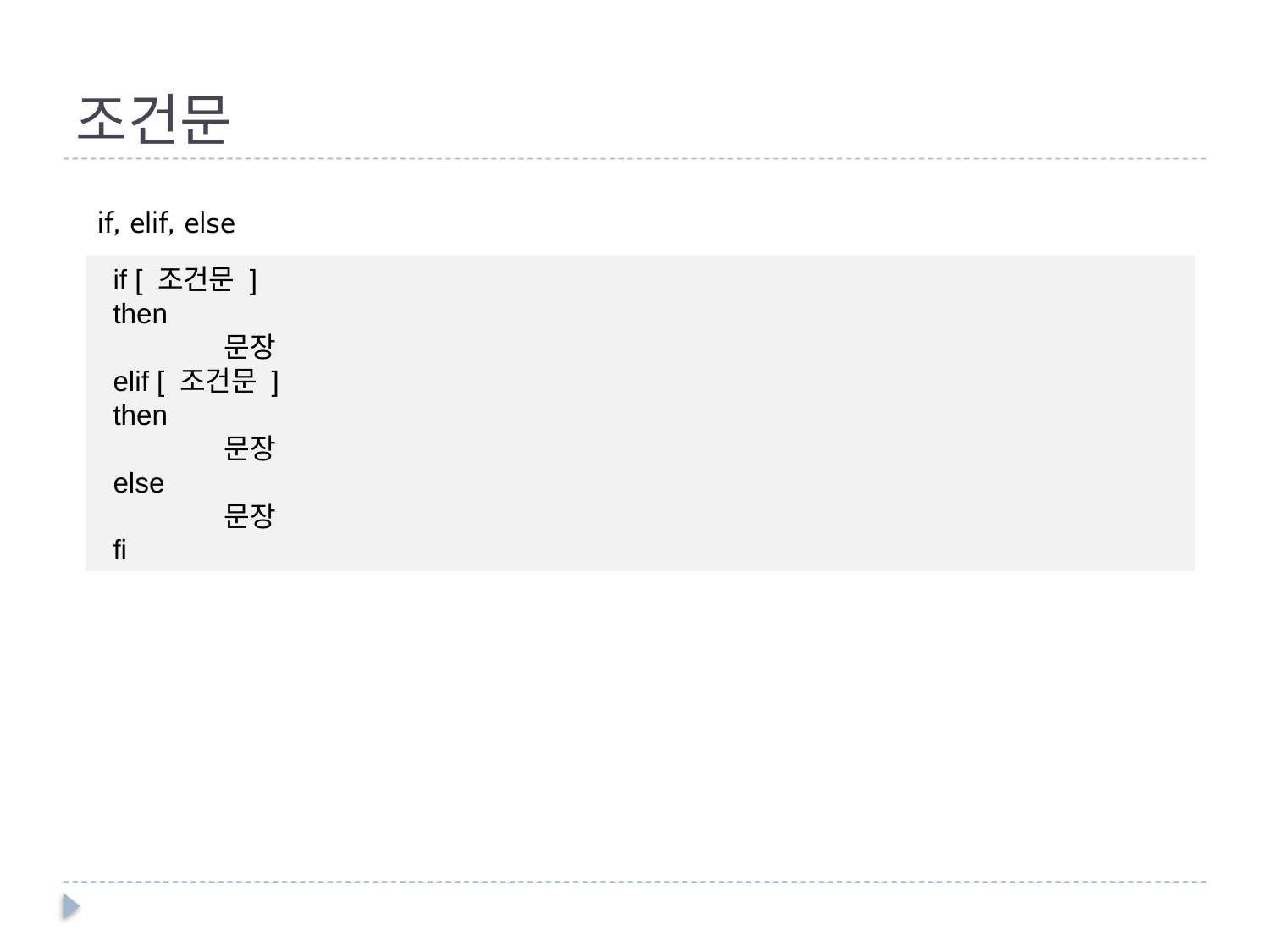

# 조건문
if, elif, else
  if [ 조건문 ]
  then
	문장
  elif [ 조건문 ]
  then
	문장
  else
	문장
  fi